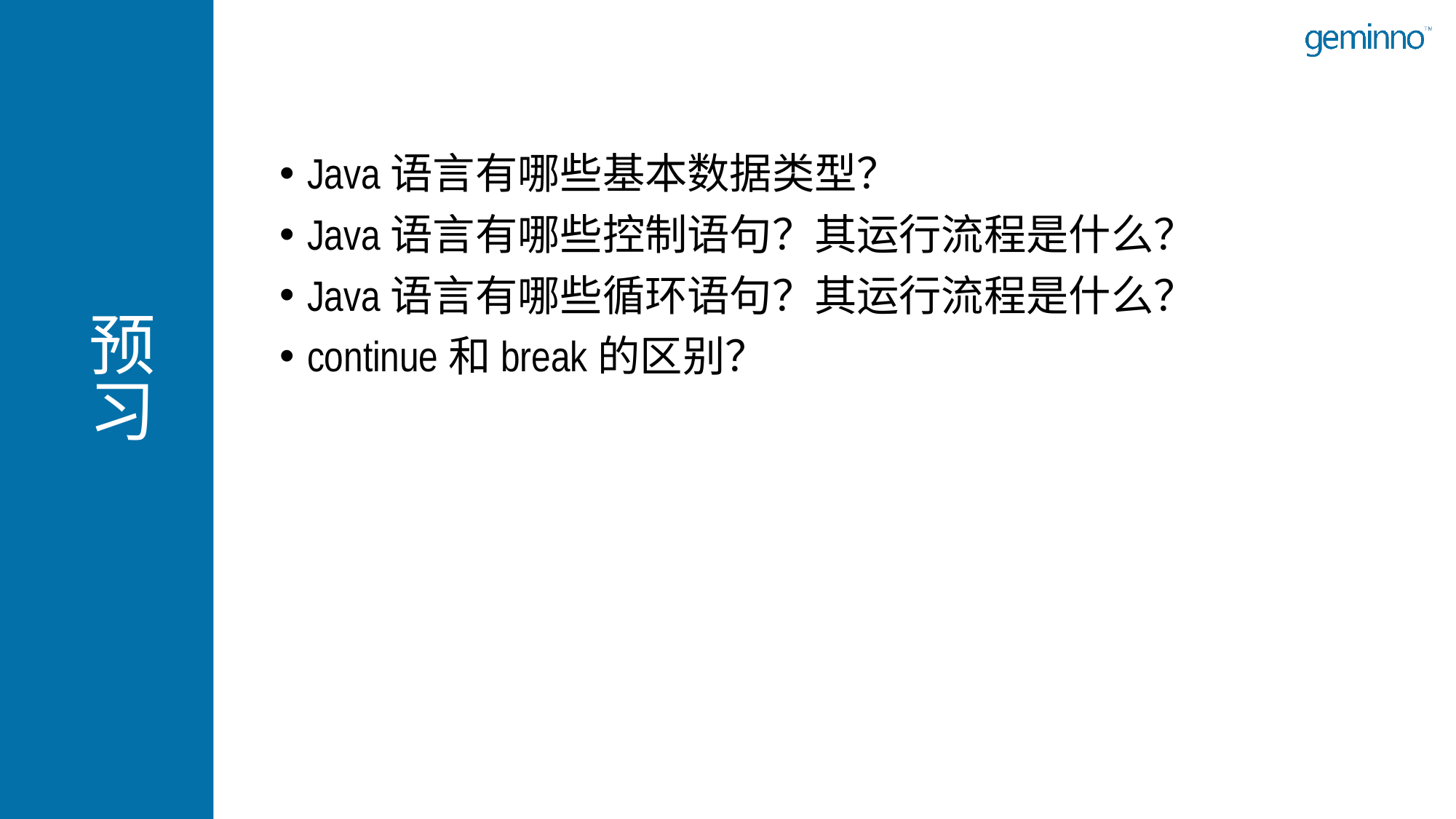

# 预习
Java语言有哪些基本数据类型？
Java语言有哪些控制语句？其运行流程是什么？
Java语言有哪些循环语句？其运行流程是什么？
continue和break的区别？